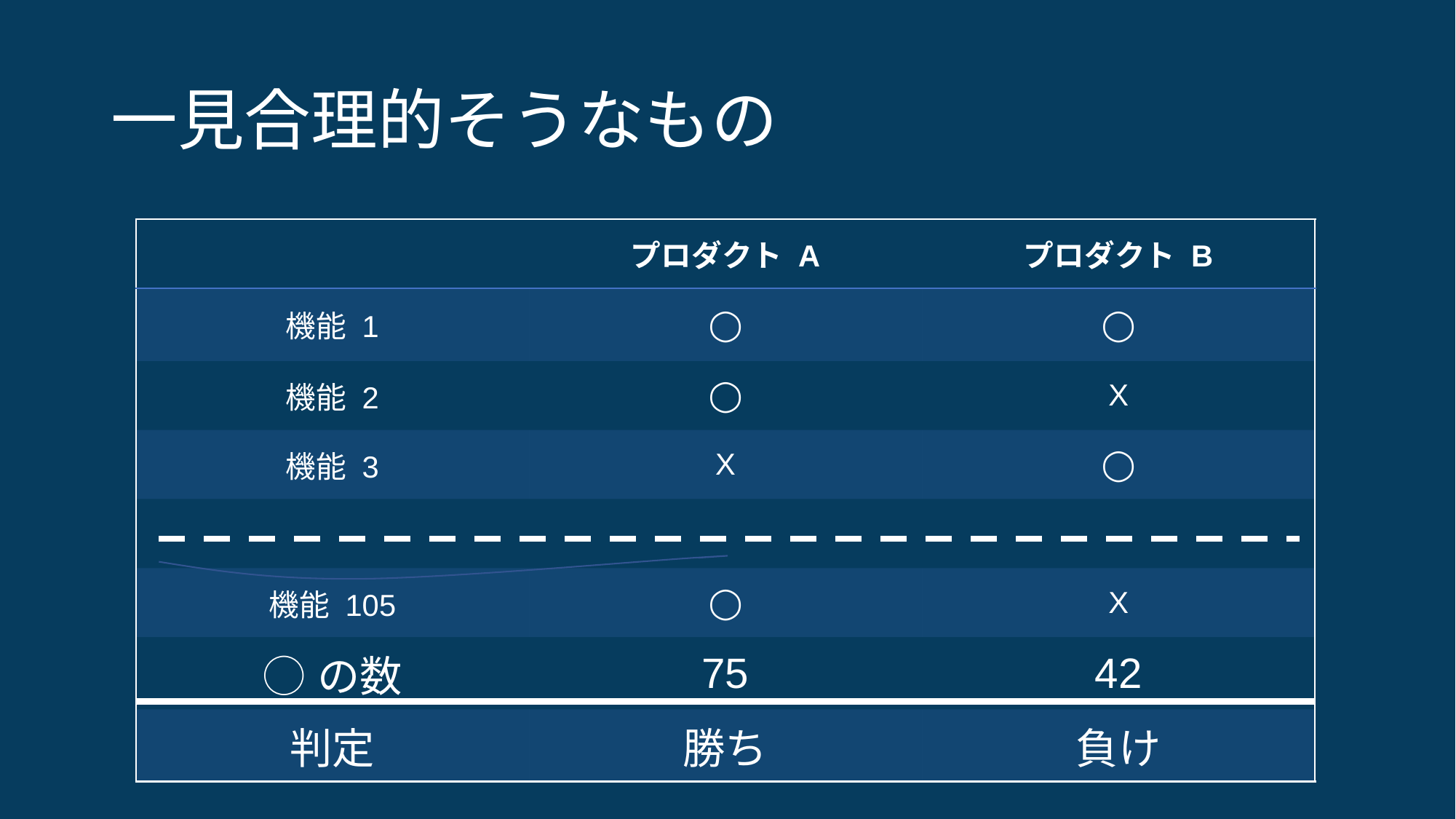

# 一見合理的そうなもの
|  | プロダクト A | プロダクト B |
| --- | --- | --- |
| 機能 1 | ◯ | ◯ |
| 機能 2 | ◯ | X |
| 機能 3 | X | ◯ |
|  |  |  |
| 機能 105 | ◯ | X |
| ◯の数 | 75 | 42 |
| 判定 | 勝ち | 負け |